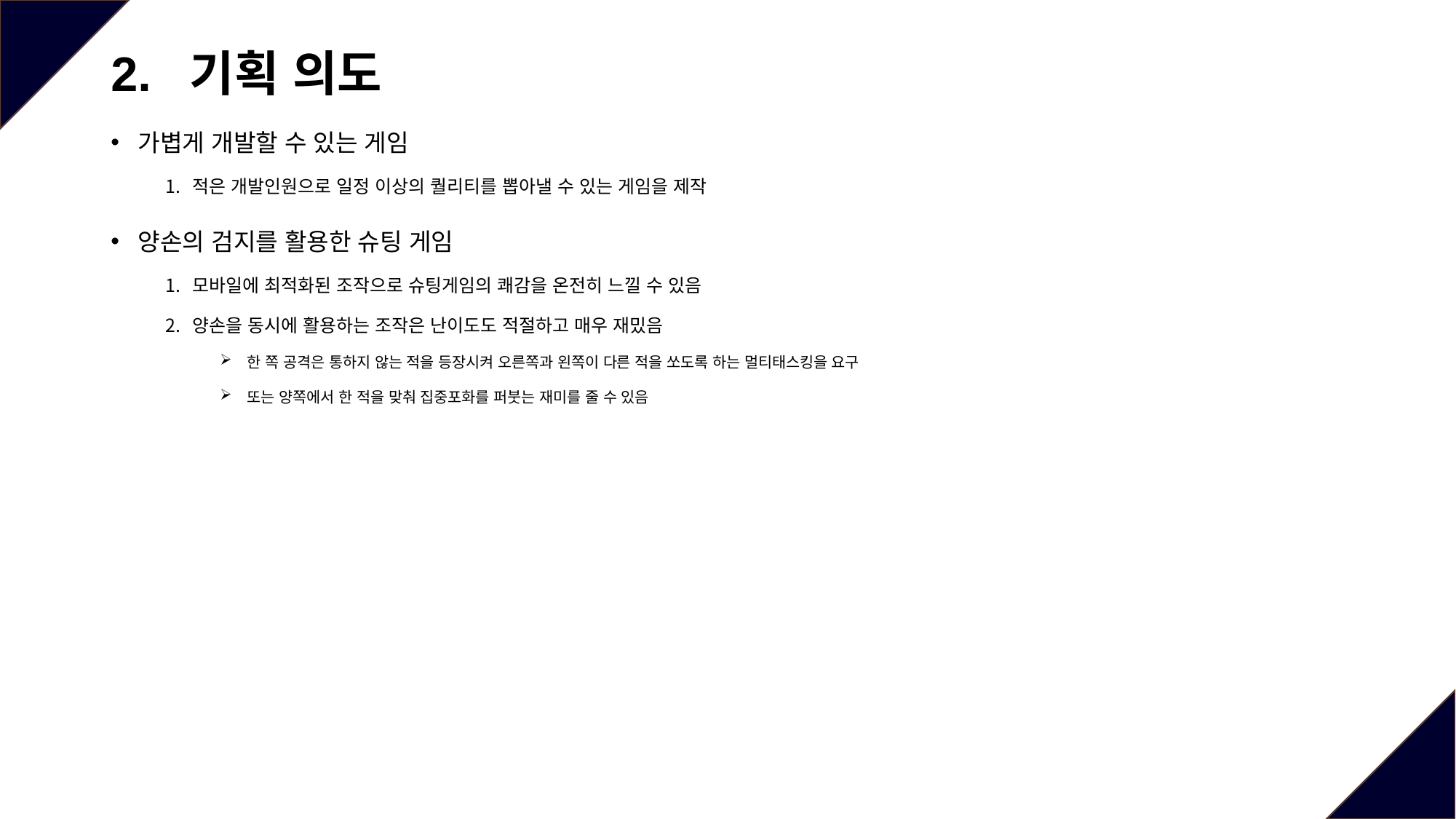

# 2.  기획 의도
가볍게 개발할 수 있는 게임
적은 개발인원으로 일정 이상의 퀄리티를 뽑아낼 수 있는 게임을 제작
양손의 검지를 활용한 슈팅 게임
모바일에 최적화된 조작으로 슈팅게임의 쾌감을 온전히 느낄 수 있음
양손을 동시에 활용하는 조작은 난이도도 적절하고 매우 재밌음
한 쪽 공격은 통하지 않는 적을 등장시켜 오른쪽과 왼쪽이 다른 적을 쏘도록 하는 멀티태스킹을 요구
또는 양쪽에서 한 적을 맞춰 집중포화를 퍼붓는 재미를 줄 수 있음